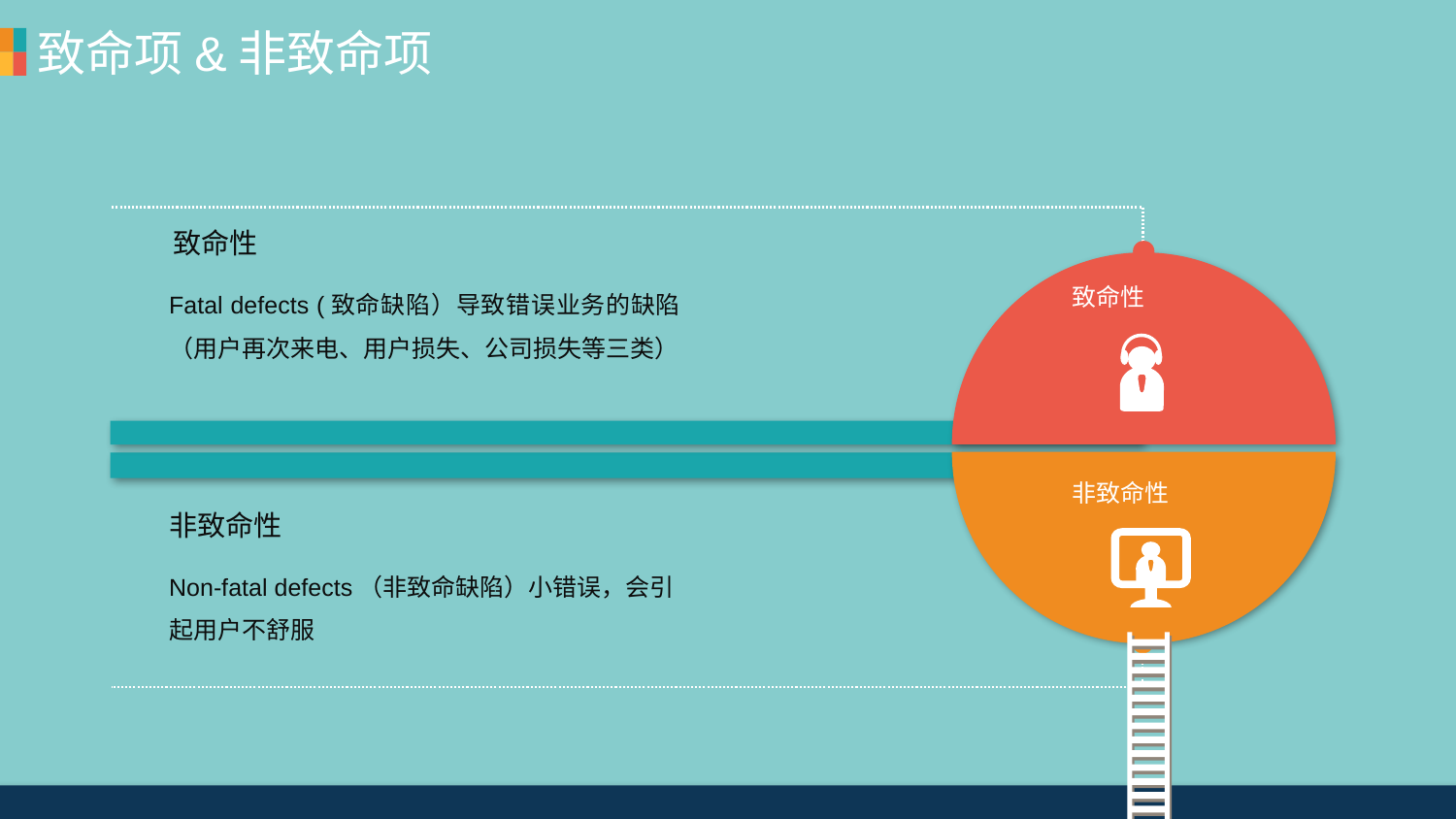

致命项&非致命项

致命性
Fatal defects (致命缺陷）导致错误业务的缺陷（用户再次来电、用户损失、公司损失等三类）

致命性

非致命性

非致命性
Non-fatal defects（非致命缺陷）小错误，会引起用户不舒服